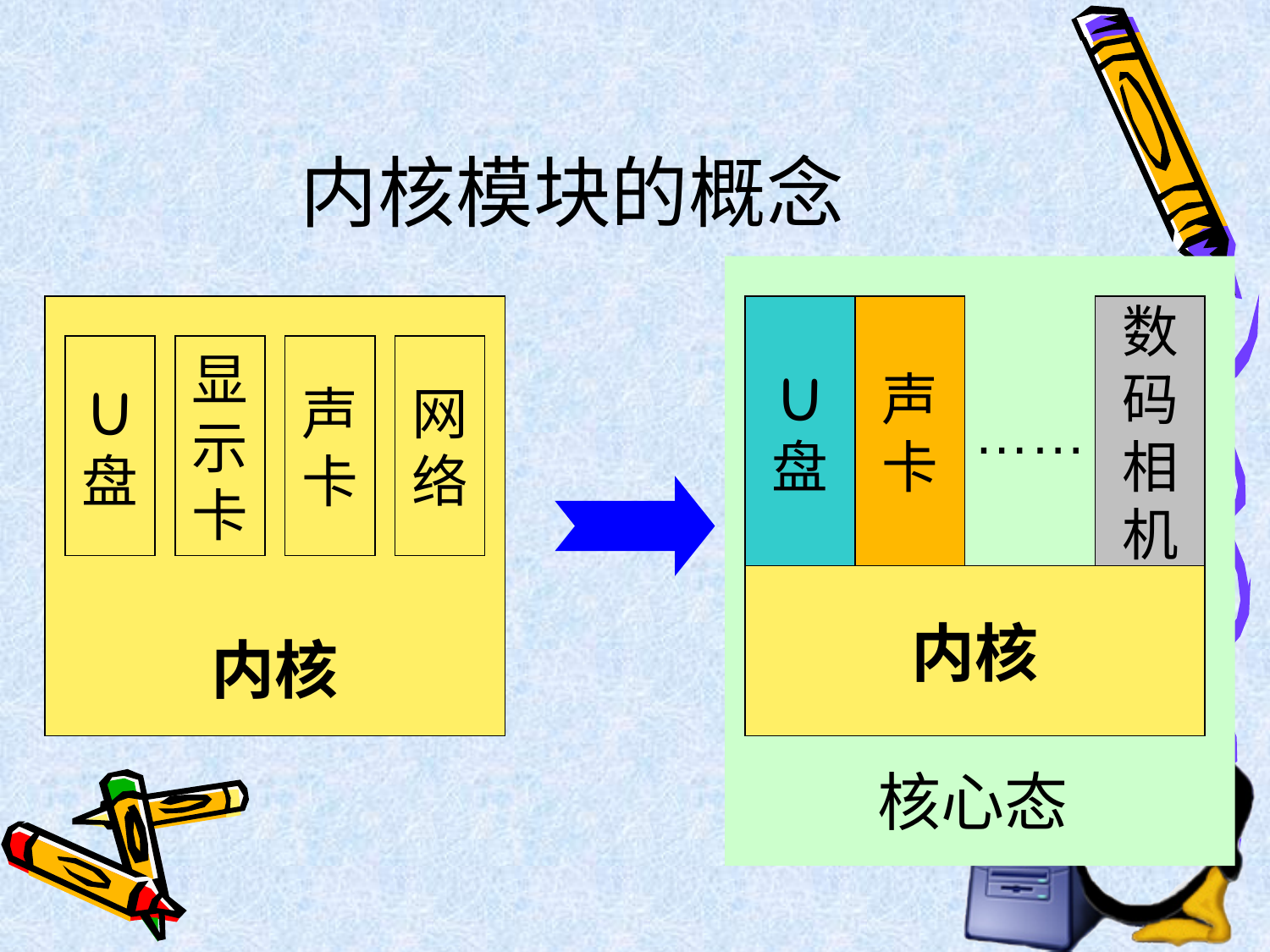

# 内核模块的概念

核心态

内核
U
盘

显
示
卡

声
卡
网
络
U
盘
声
卡
……
数
码
相
机

内核